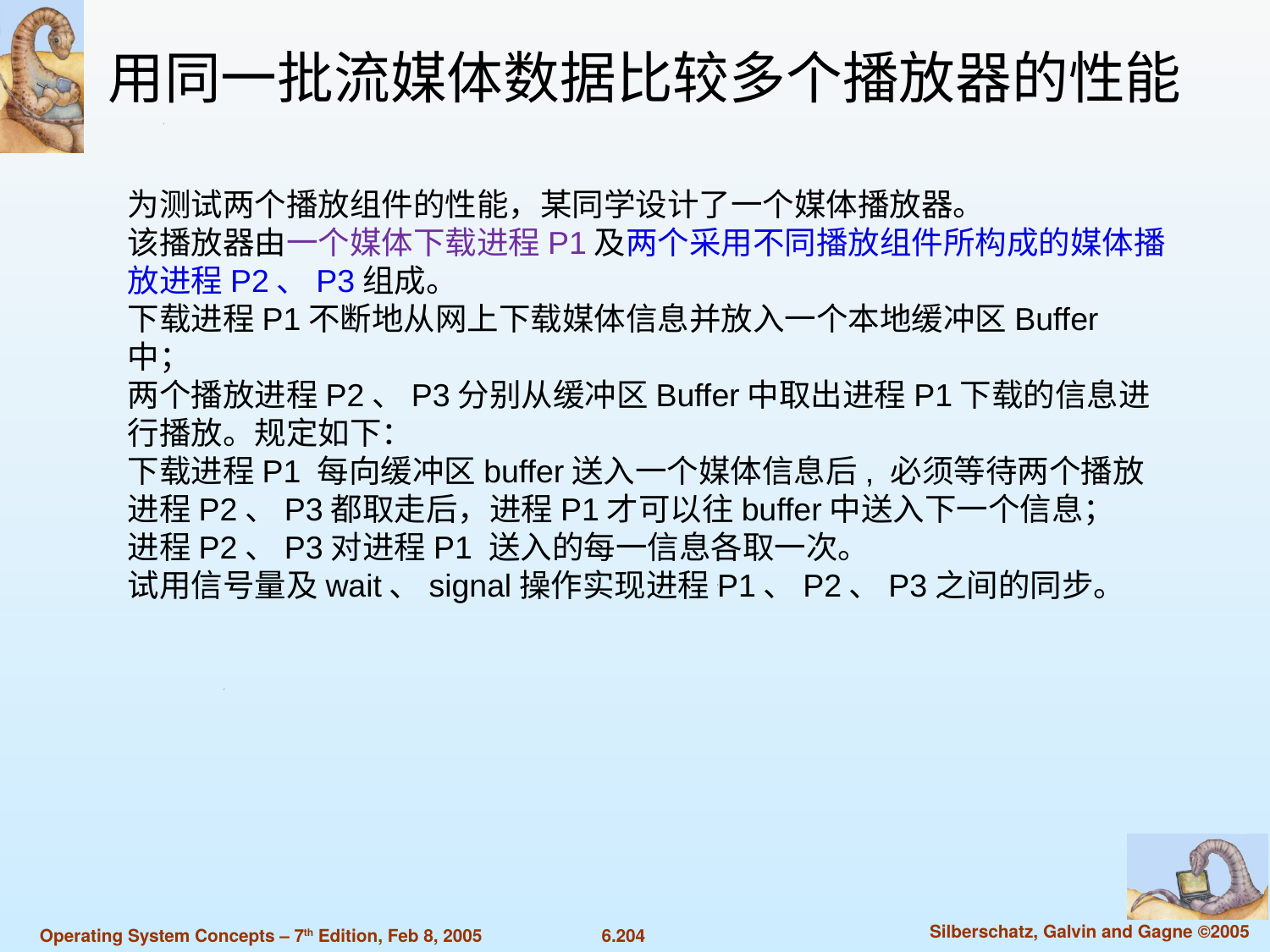

用同一批流媒体数据比较多个播放器的性能
为测试两个播放组件的性能，某同学设计了一个媒体播放器。
该播放器由一个媒体下载进程P1及两个采用不同播放组件所构成的媒体播放进程P2、P3组成。
下载进程P1不断地从网上下载媒体信息并放入一个本地缓冲区Buffer中；
两个播放进程P2、P3分别从缓冲区Buffer中取出进程P1下载的信息进行播放。规定如下：
下载进程P1 每向缓冲区buffer送入一个媒体信息后, 必须等待两个播放进程P2、P3都取走后，进程P1才可以往buffer中送入下一个信息；
进程P2、P3对进程P1 送入的每一信息各取一次。
试用信号量及wait、signal操作实现进程P1、P2、P3之间的同步。